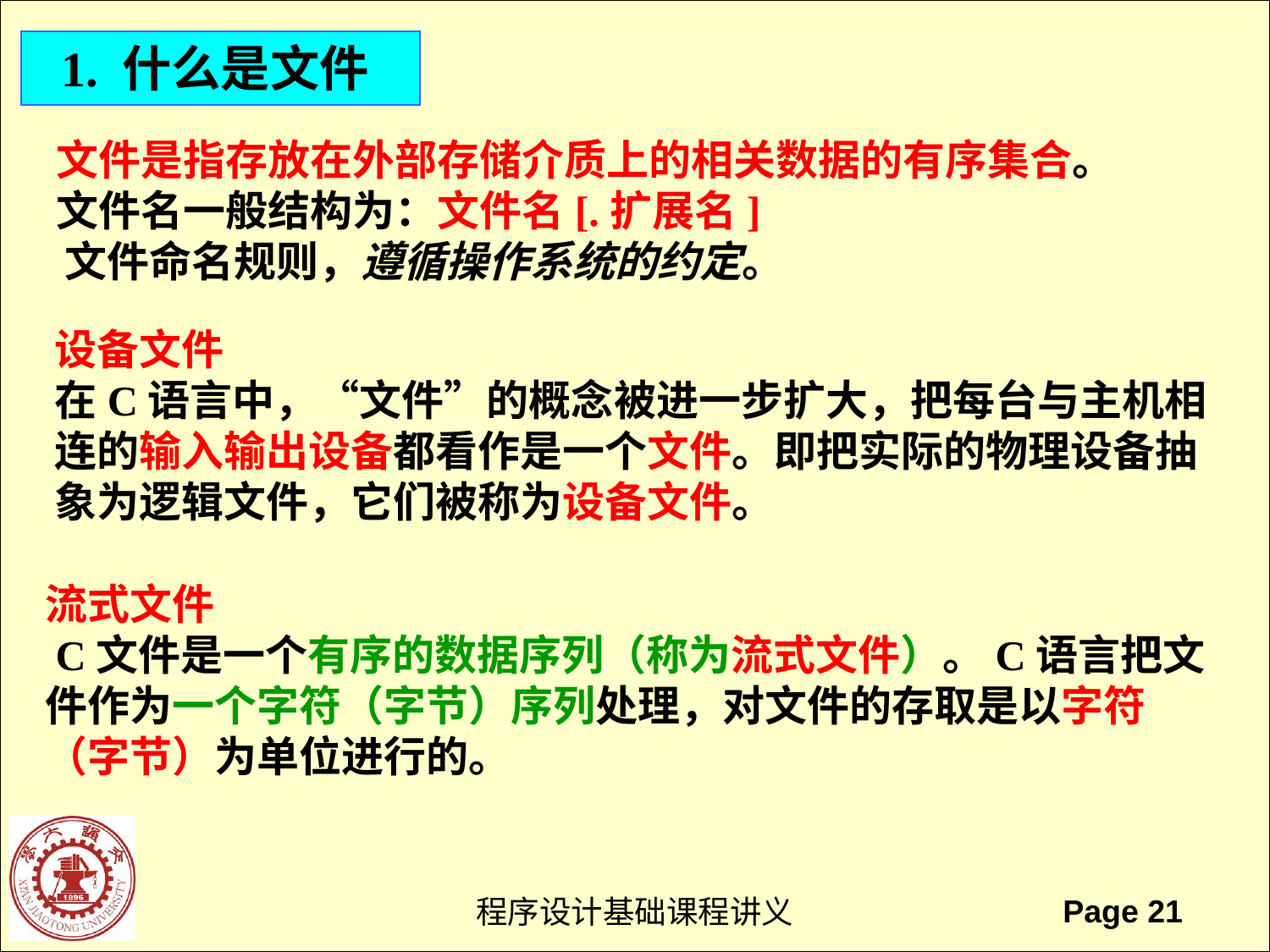

1. 什么是文件
        文件是指存放在外部存储介质上的相关数据的有序集合。
        文件名一般结构为：文件名[.扩展名]
        文件命名规则，遵循操作系统的约定。
设备文件
在C语言中，“文件”的概念被进一步扩大，把每台与主机相连的输入输出设备都看作是一个文件。即把实际的物理设备抽象为逻辑文件，它们被称为设备文件。
流式文件
 C文件是一个有序的数据序列（称为流式文件）。C语言把文件作为一个字符（字节）序列处理，对文件的存取是以字符（字节）为单位进行的。